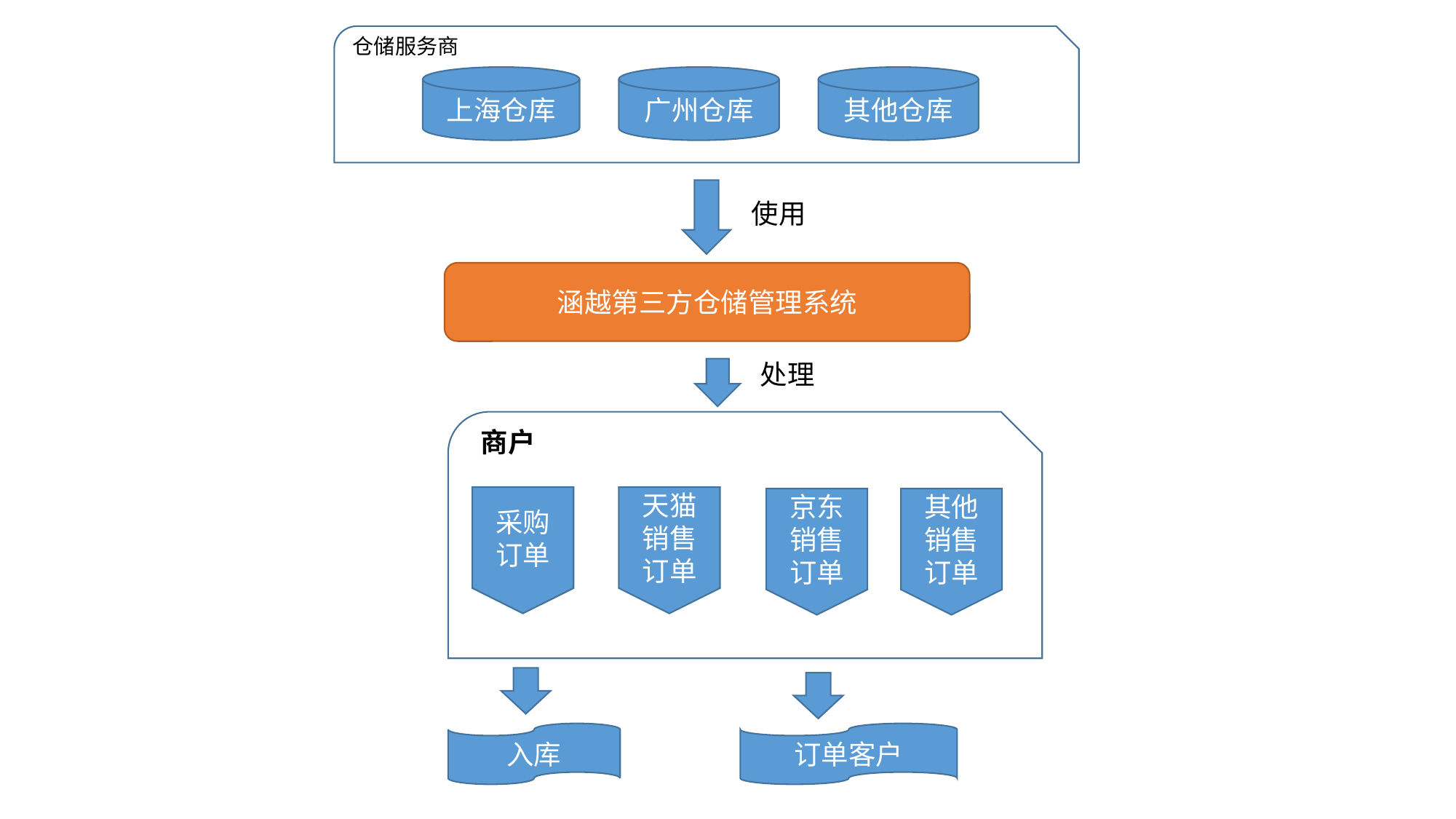

仓储服务商
上海仓库
广州仓库
其他仓库

使用
涵越第三方仓储管理系统
处理

商户
采购订单
天猫销售订单
其他销售订单
京东销售订单

入库
订单客户